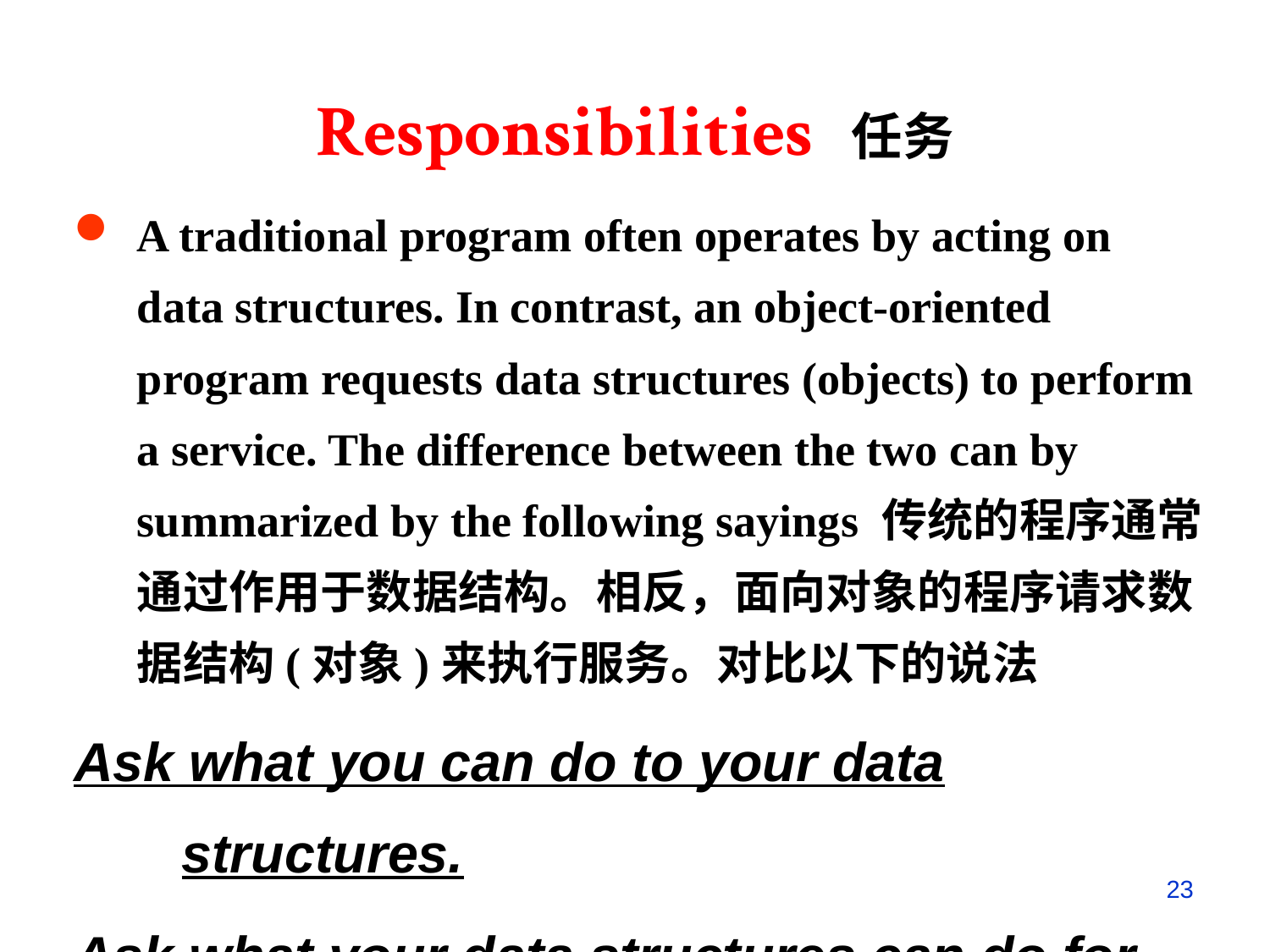

Responsibilities  任务
A traditional program often operates by acting on data structures. In contrast, an object-oriented program requests data structures (objects) to perform a service. The difference between the two can by summarized by the following sayings 传统的程序通常通过作用于数据结构。相反，面向对象的程序请求数据结构(对象)来执行服务。对比以下的说法
Ask what you can do to your data structures.
Ask what your data structures can do for you.
23